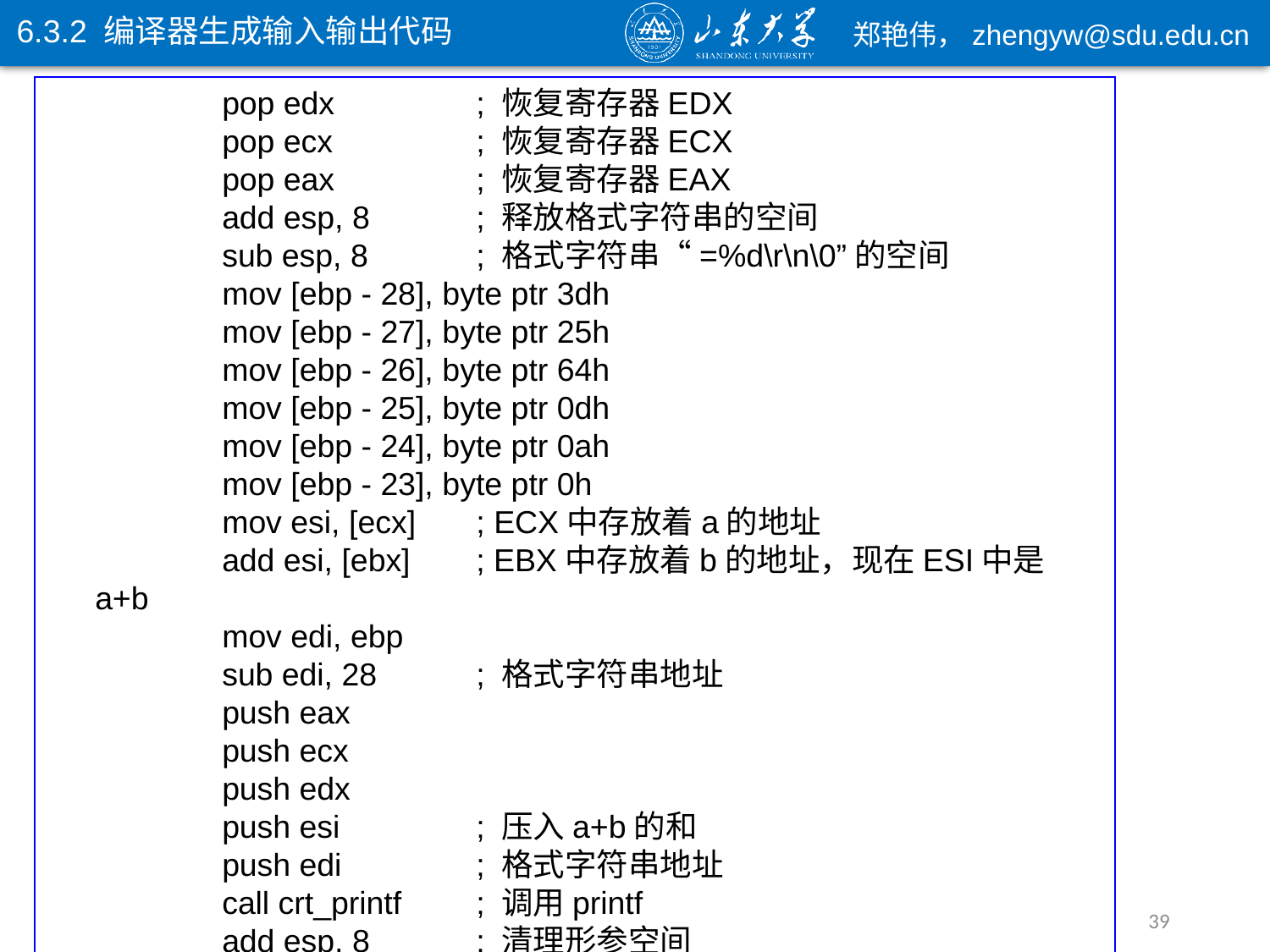

6.3.2 编译器生成输入输出代码
		pop edx		; 恢复寄存器EDX
		pop ecx		; 恢复寄存器ECX
		pop eax		; 恢复寄存器EAX
		add esp, 8	; 释放格式字符串的空间
		sub esp, 8	; 格式字符串“=%d\r\n\0”的空间
		mov [ebp - 28], byte ptr 3dh
		mov [ebp - 27], byte ptr 25h
		mov [ebp - 26], byte ptr 64h
		mov [ebp - 25], byte ptr 0dh
		mov [ebp - 24], byte ptr 0ah
		mov [ebp - 23], byte ptr 0h
		mov esi, [ecx]	; ECX中存放着a的地址
		add esi, [ebx]	; EBX中存放着b的地址，现在ESI中是a+b
		mov edi, ebp
		sub edi, 28	; 格式字符串地址
		push eax
		push ecx
		push edx
		push esi		; 压入a+b的和
		push edi		; 格式字符串地址
		call crt_printf	; 调用printf
		add esp, 8	; 清理形参空间
39